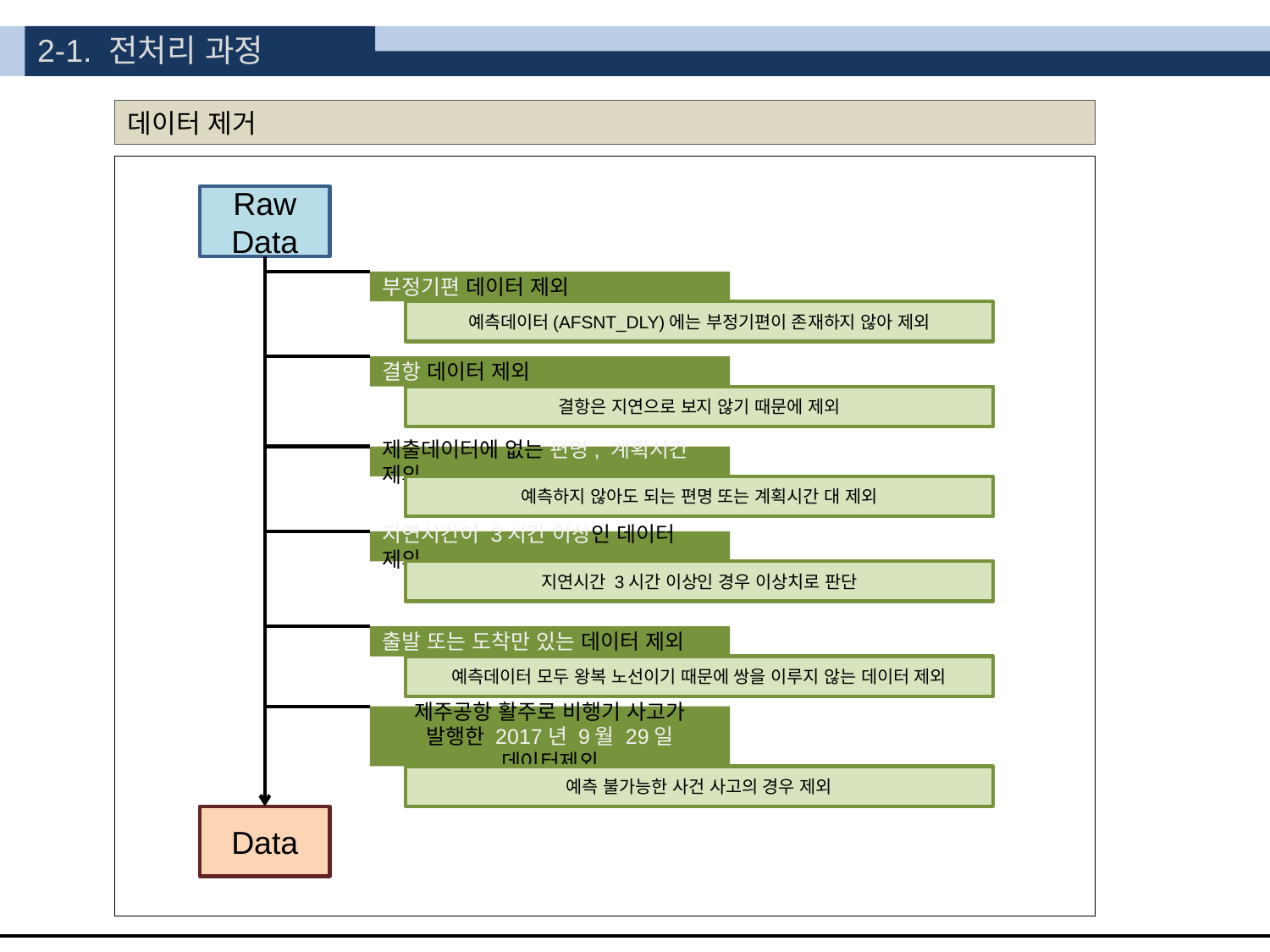

2-1. 전처리 과정

데이터 제거

Raw Data
부정기편 데이터 제외
예측데이터(AFSNT_DLY)에는 부정기편이 존재하지 않아 제외
결항 데이터 제외
결항은 지연으로 보지 않기 때문에 제외
제출데이터에 없는 편명, 계획시간 제외
예측하지 않아도 되는 편명 또는 계획시간 대 제외
지연시간이 3시간 이상인 데이터 제외
지연시간 3시간 이상인 경우 이상치로 판단
출발 또는 도착만 있는 데이터 제외
예측데이터 모두 왕복 노선이기 때문에 쌍을 이루지 않는 데이터 제외
제주공항 활주로 비행기 사고가 발행한 2017년 9월 29일 데이터제외
예측 불가능한 사건 사고의 경우 제외
Data